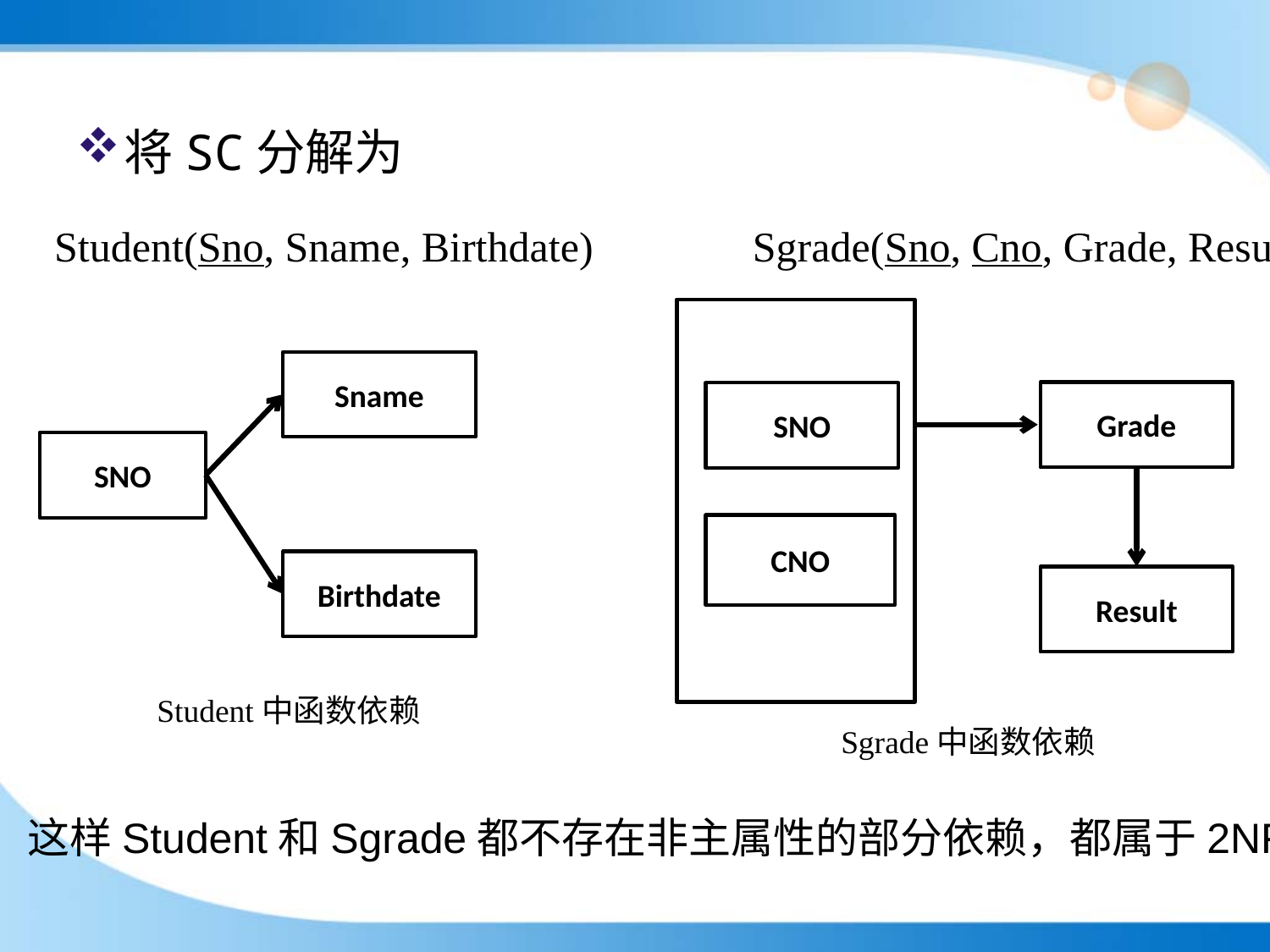

将SC分解为
Student(Sno, Sname, Birthdate)
Sgrade(Sno, Cno, Grade, Result)

Sname
Grade
SNO
SNO
CNO
Birthdate
Result
Student中函数依赖
Sgrade中函数依赖
这样Student和Sgrade都不存在非主属性的部分依赖，都属于2NF